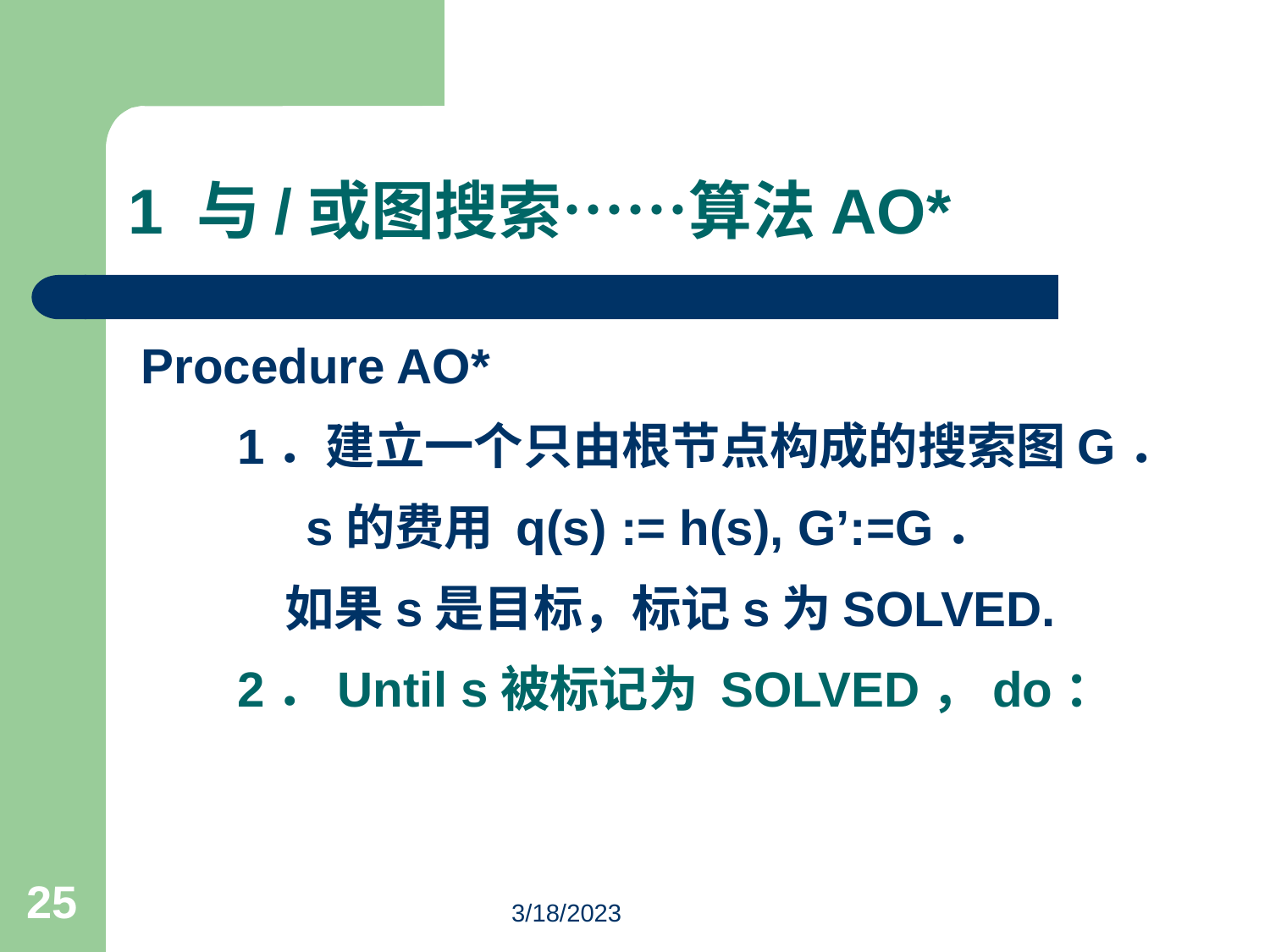

1 与/或图搜索……算法AO*
 Procedure AO*
        1．建立一个只由根节点构成的搜索图G．
             s的费用 q(s) := h(s), G’:=G．
             如果s是目标，标记s为SOLVED.
        2．Until s被标记为 SOLVED，do：
25
3/18/2023